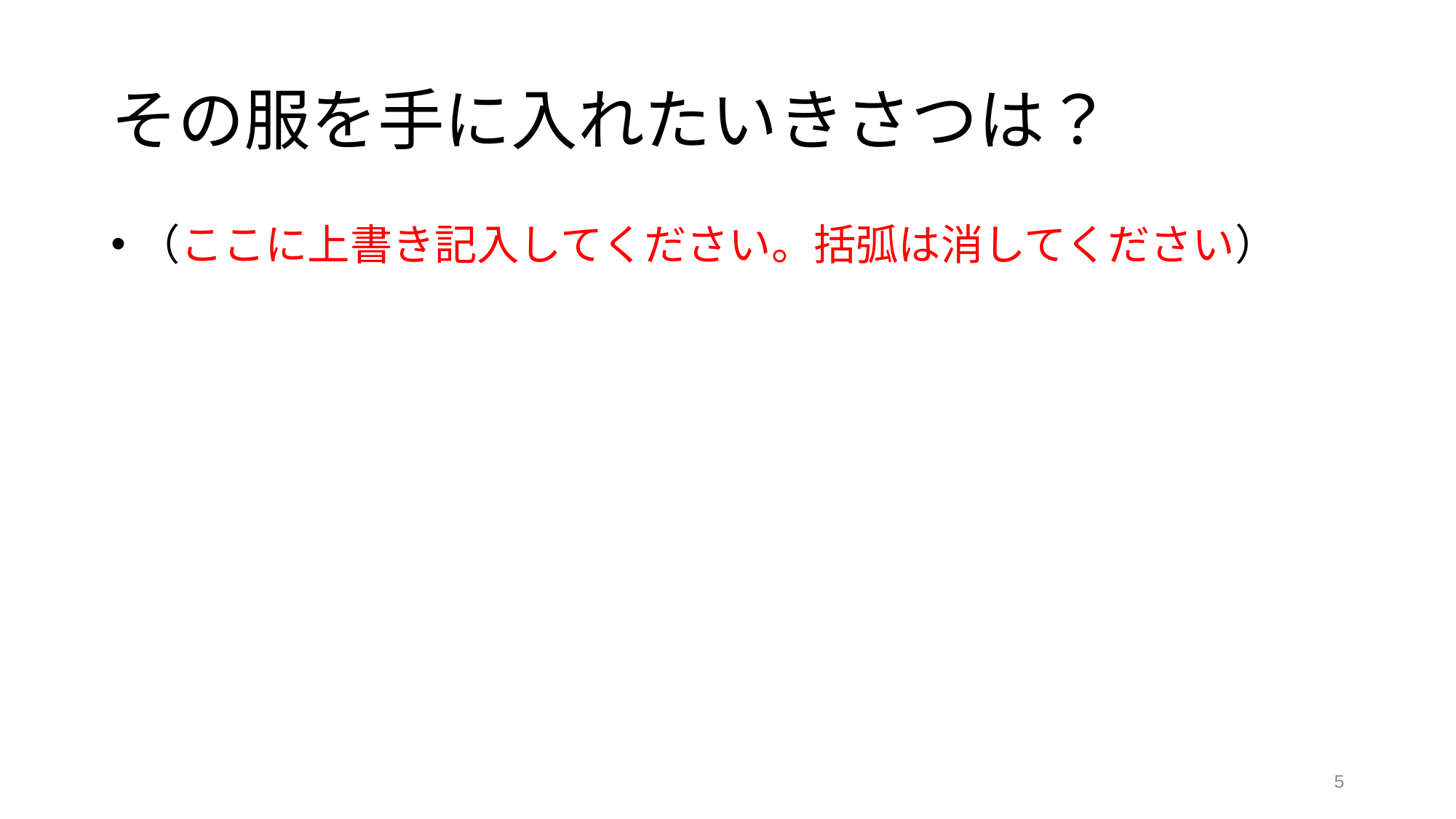

# その服を手に入れたいきさつは？
（ここに上書き記入してください。括弧は消してください）

5